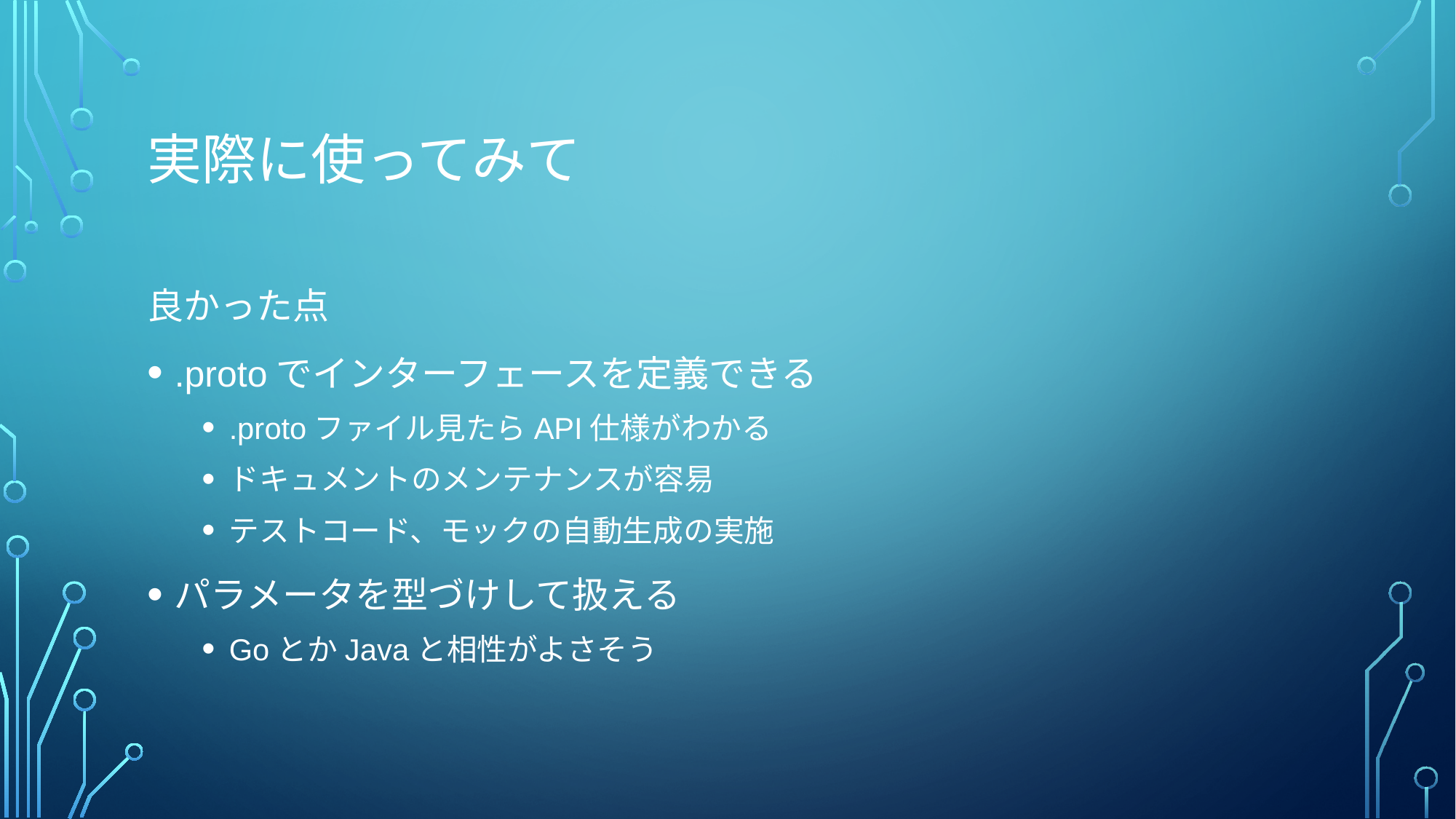

# 実際に使ってみて
良かった点
.protoでインターフェースを定義できる
.protoファイル見たらAPI仕様がわかる
ドキュメントのメンテナンスが容易
テストコード、モックの自動生成の実施
パラメータを型づけして扱える
GoとかJavaと相性がよさそう